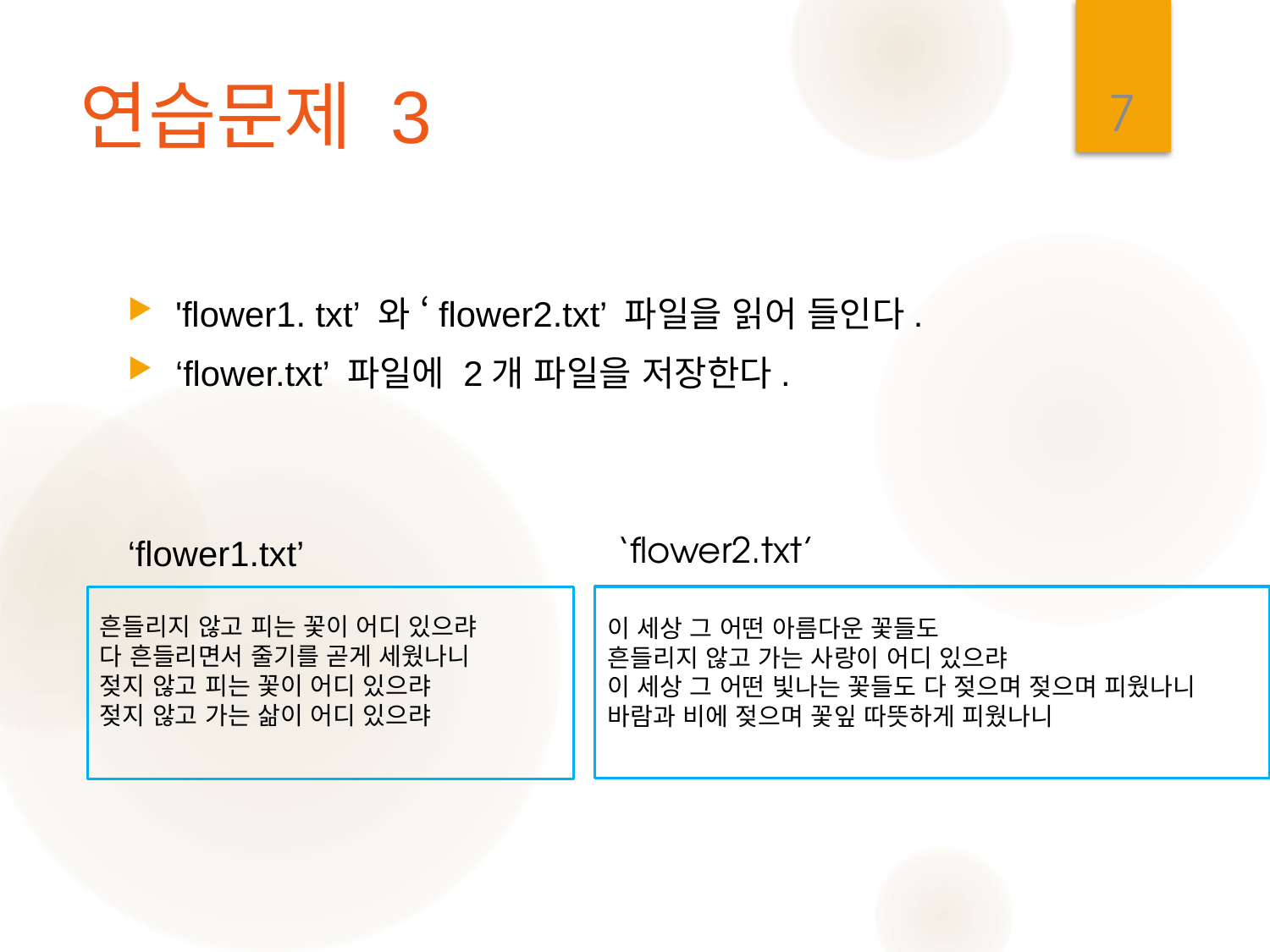

7
# 연습문제 3

'flower1. txt’ 와 ‘flower2.txt’ 파일을 읽어 들인다.
‘flower.txt’ 파일에 2개 파일을 저장한다.

‘flower1.txt’

‘flower2.txt’

흔들리지 않고 피는 꽃이 어디 있으랴
다 흔들리면서 줄기를 곧게 세웠나니
젖지 않고 피는 꽃이 어디 있으랴
젖지 않고 가는 삶이 어디 있으랴
이 세상 그 어떤 아름다운 꽃들도
흔들리지 않고 가는 사랑이 어디 있으랴
이 세상 그 어떤 빛나는 꽃들도 다 젖으며 젖으며 피웠나니
바람과 비에 젖으며 꽃잎 따뜻하게 피웠나니